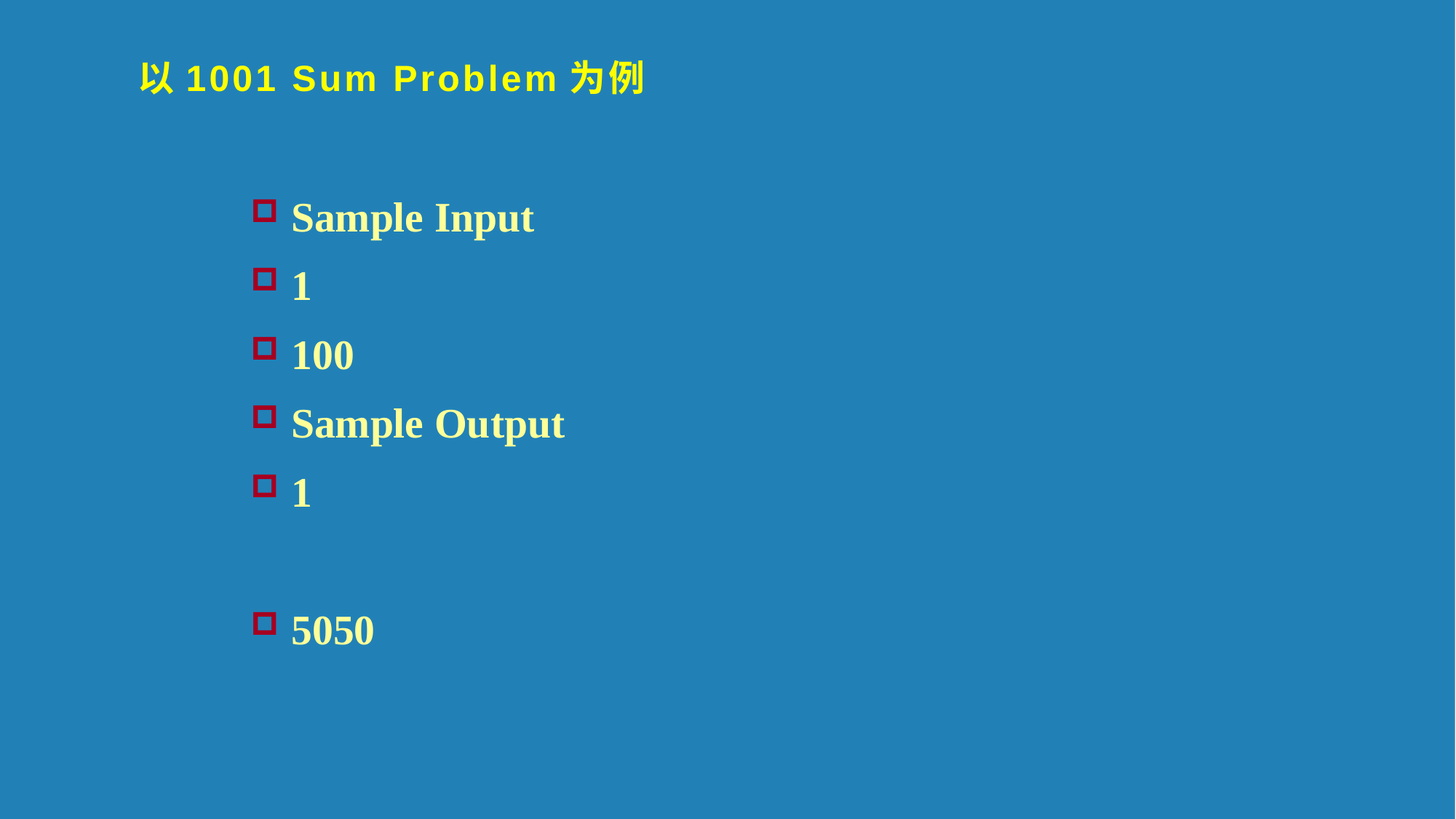

以1001 Sum Problem为例
Sample Input
1
100
Sample Output
1

5050

91